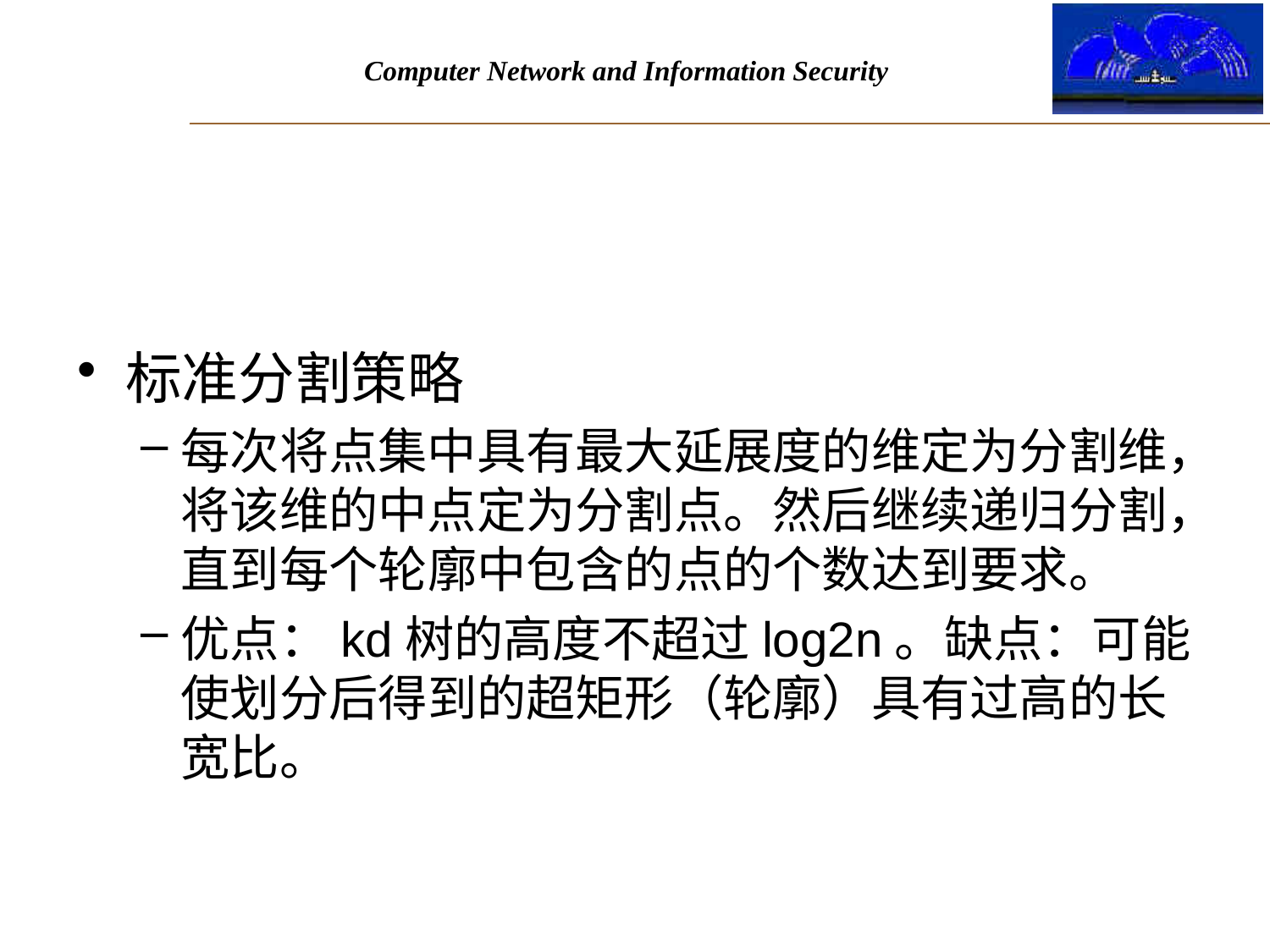

#
标准分割策略
每次将点集中具有最大延展度的维定为分割维，将该维的中点定为分割点。然后继续递归分割，直到每个轮廓中包含的点的个数达到要求。
优点：kd树的高度不超过log2n。缺点：可能使划分后得到的超矩形（轮廓）具有过高的长宽比。